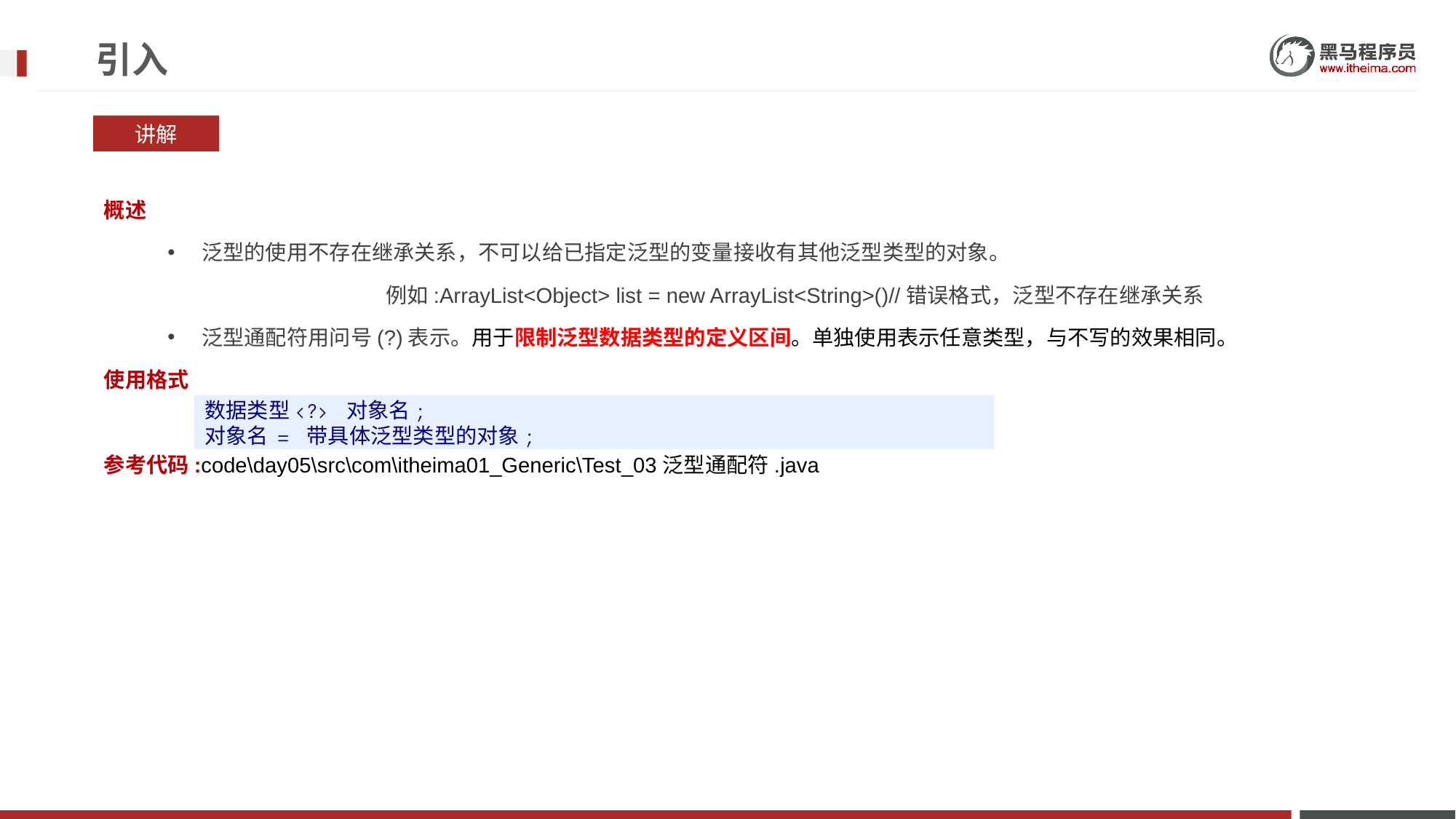

# 引入
讲解
概述
泛型的使用不存在继承关系，不可以给已指定泛型的变量接收有其他泛型类型的对象。
		例如:ArrayList<Object> list = new ArrayList<String>()//错误格式，泛型不存在继承关系
泛型通配符用问号(?)表示。用于限制泛型数据类型的定义区间。单独使用表示任意类型，与不写的效果相同。
使用格式

参考代码:code\day05\src\com\itheima01_Generic\Test_03泛型通配符.java
数据类型<?> 对象名;
对象名 = 带具体泛型类型的对象;